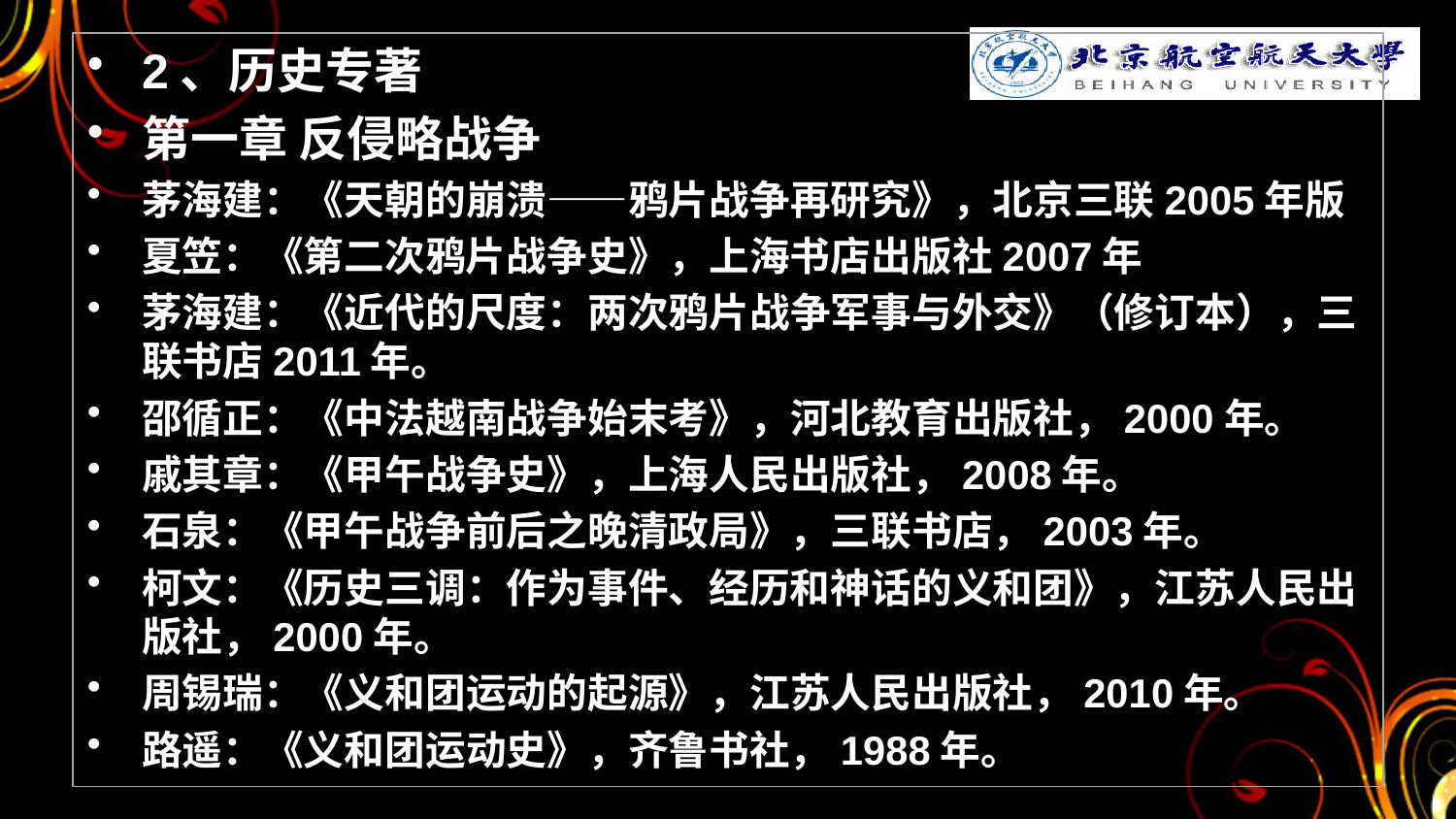

#
2、历史专著
第一章 反侵略战争
茅海建：《天朝的崩溃——鸦片战争再研究》，北京三联2005年版
夏笠：《第二次鸦片战争史》，上海书店出版社2007年
茅海建：《近代的尺度：两次鸦片战争军事与外交》（修订本），三联书店2011年。
邵循正：《中法越南战争始末考》，河北教育出版社，2000年。
戚其章：《甲午战争史》，上海人民出版社，2008年。
石泉：《甲午战争前后之晚清政局》，三联书店，2003年。
柯文：《历史三调：作为事件、经历和神话的义和团》，江苏人民出版社，2000年。
周锡瑞：《义和团运动的起源》，江苏人民出版社，2010年。
路遥：《义和团运动史》，齐鲁书社，1988年。